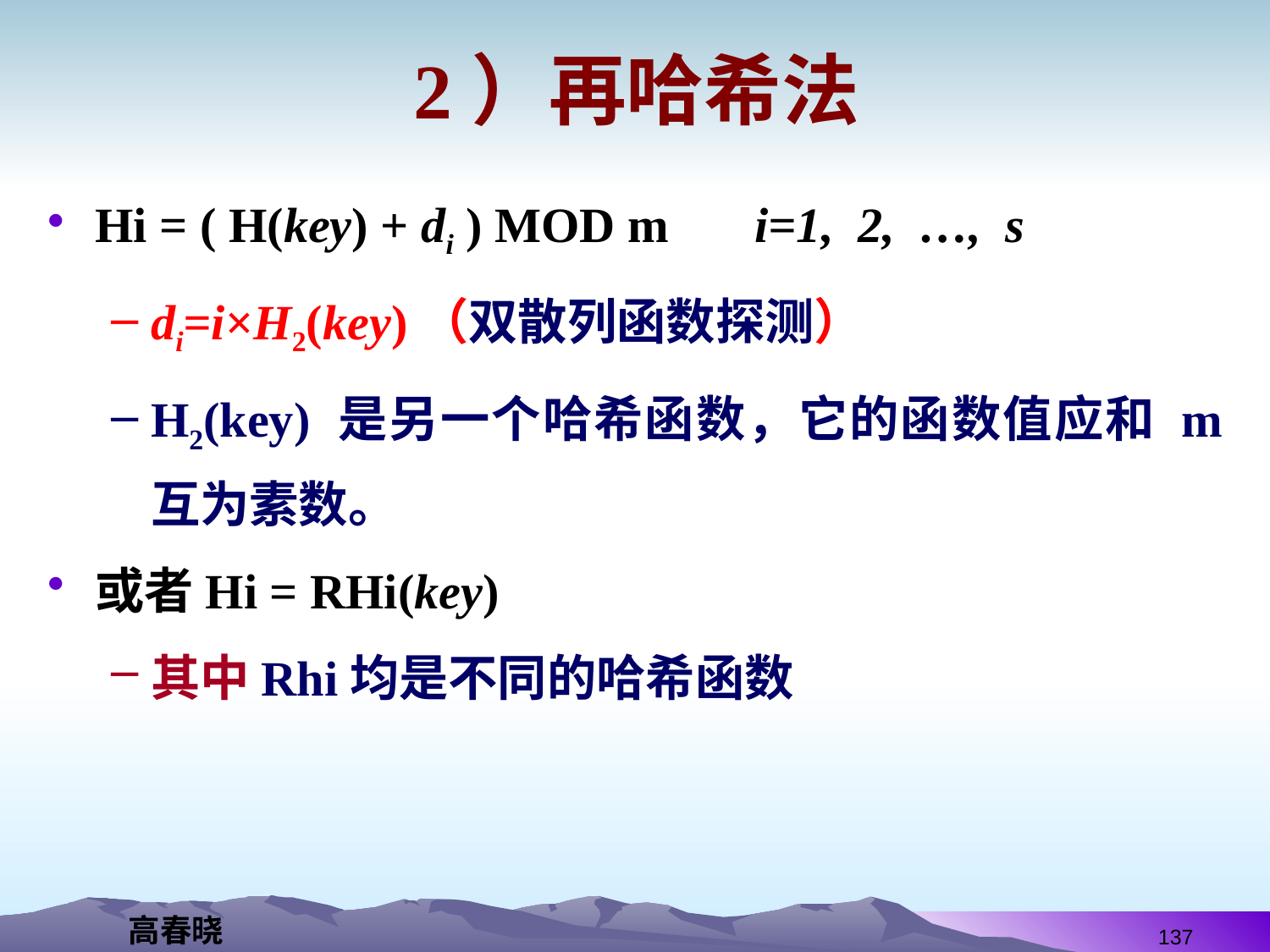

# 2）再哈希法
Hi = ( H(key) + di ) MOD m       i=1,  2,  …,  s
di=i×H2(key)（双散列函数探测）
H2(key) 是另一个哈希函数，它的函数值应和 m 互为素数。
或者Hi = RHi(key)
其中Rhi均是不同的哈希函数

137